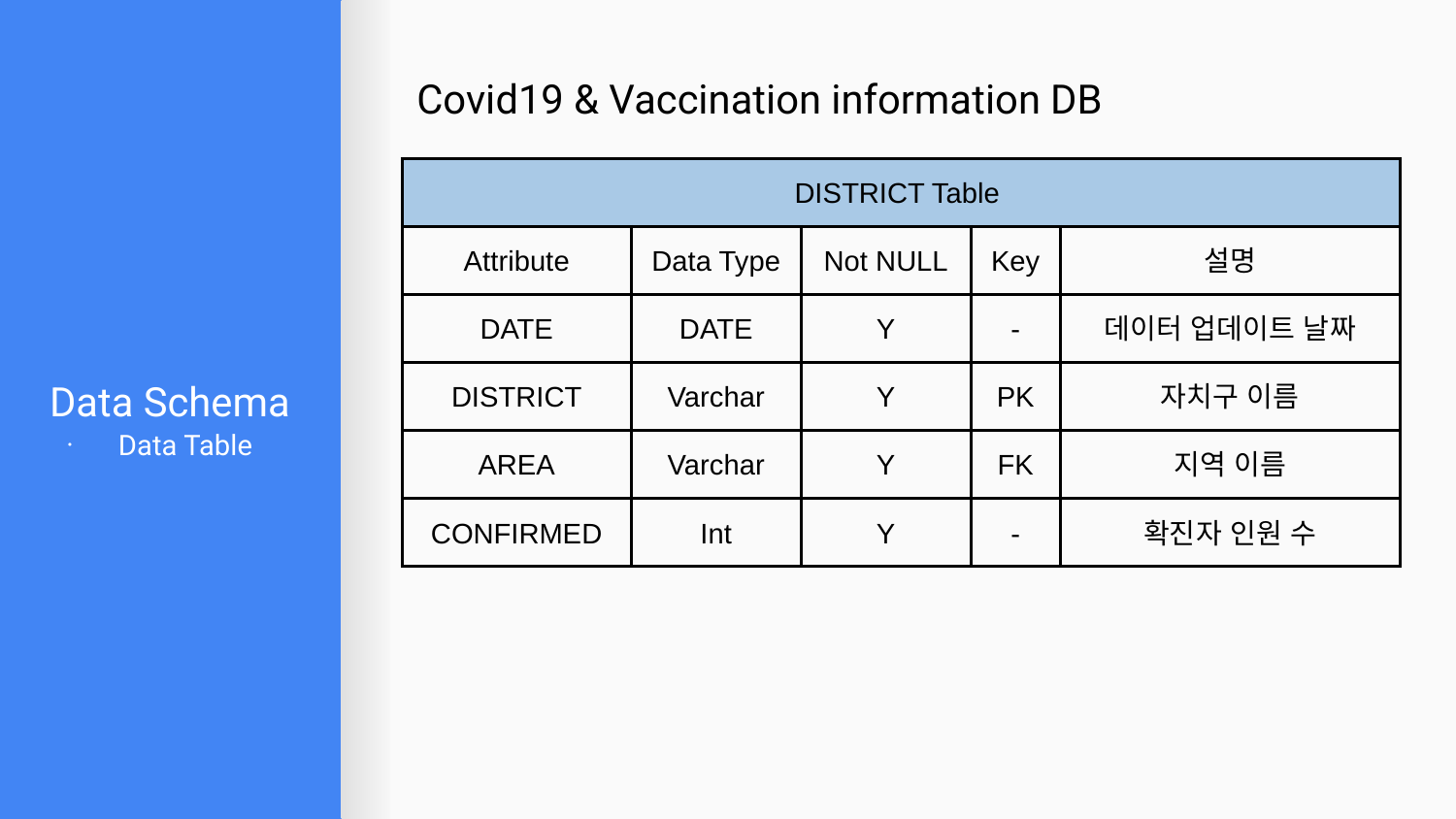

Covid19 & Vaccination information DB
| DISTRICT Table |  |  |  |  |
| --- | --- | --- | --- | --- |
| Attribute | Data Type | Not NULL | Key | 설명 |
| DATE | DATE | Y | - | 데이터 업데이트 날짜 |
| DISTRICT | Varchar | Y | PK | 자치구 이름 |
| AREA | Varchar | Y | FK | 지역 이름 |
| CONFIRMED | Int | Y | - | 확진자 인원 수 |
# Data Schema
Data Table